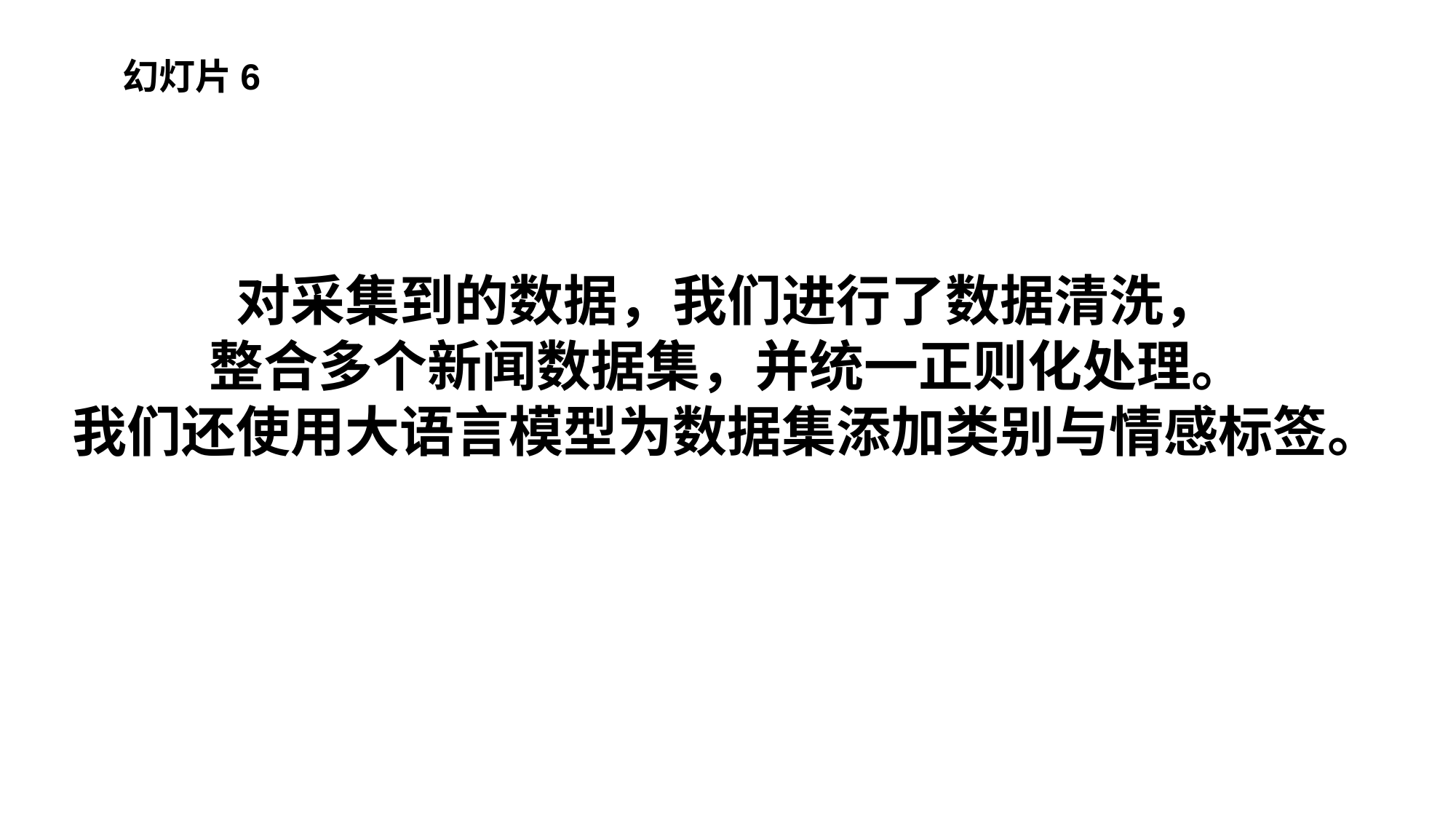

幻灯片6
对采集到的数据，我们进行了数据清洗，
整合多个新闻数据集，并统一正则化处理。
我们还使用大语言模型为数据集添加类别与情感标签。